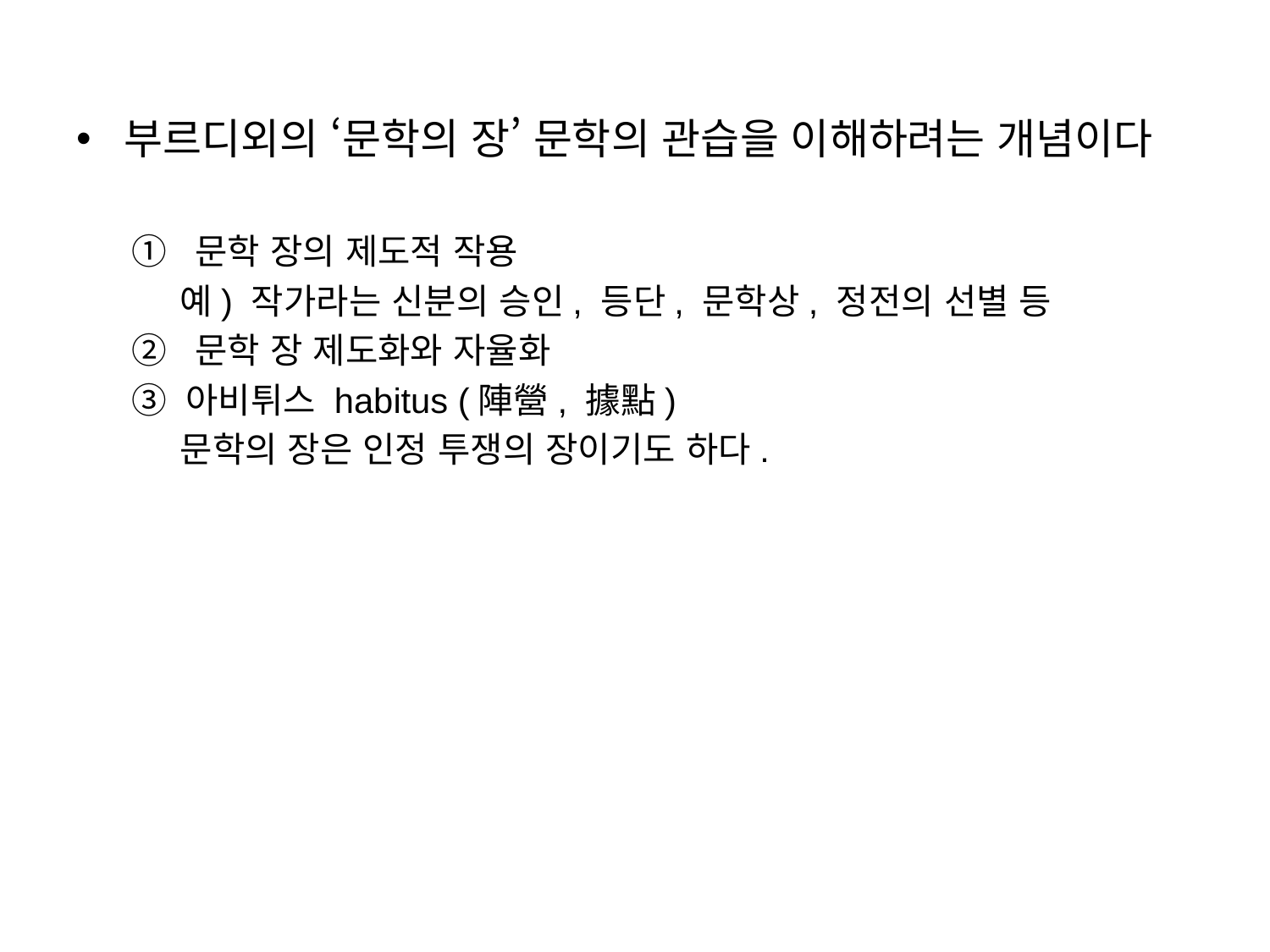

부르디외의 ‘문학의 장’ 문학의 관습을 이해하려는 개념이다

문학 장의 제도적 작용
    예) 작가라는 신분의 승인, 등단, 문학상, 정전의 선별 등
문학 장 제도화와 자율화
③ 아비튀스 habitus (陣營, 據點)
    문학의 장은 인정 투쟁의 장이기도 하다.